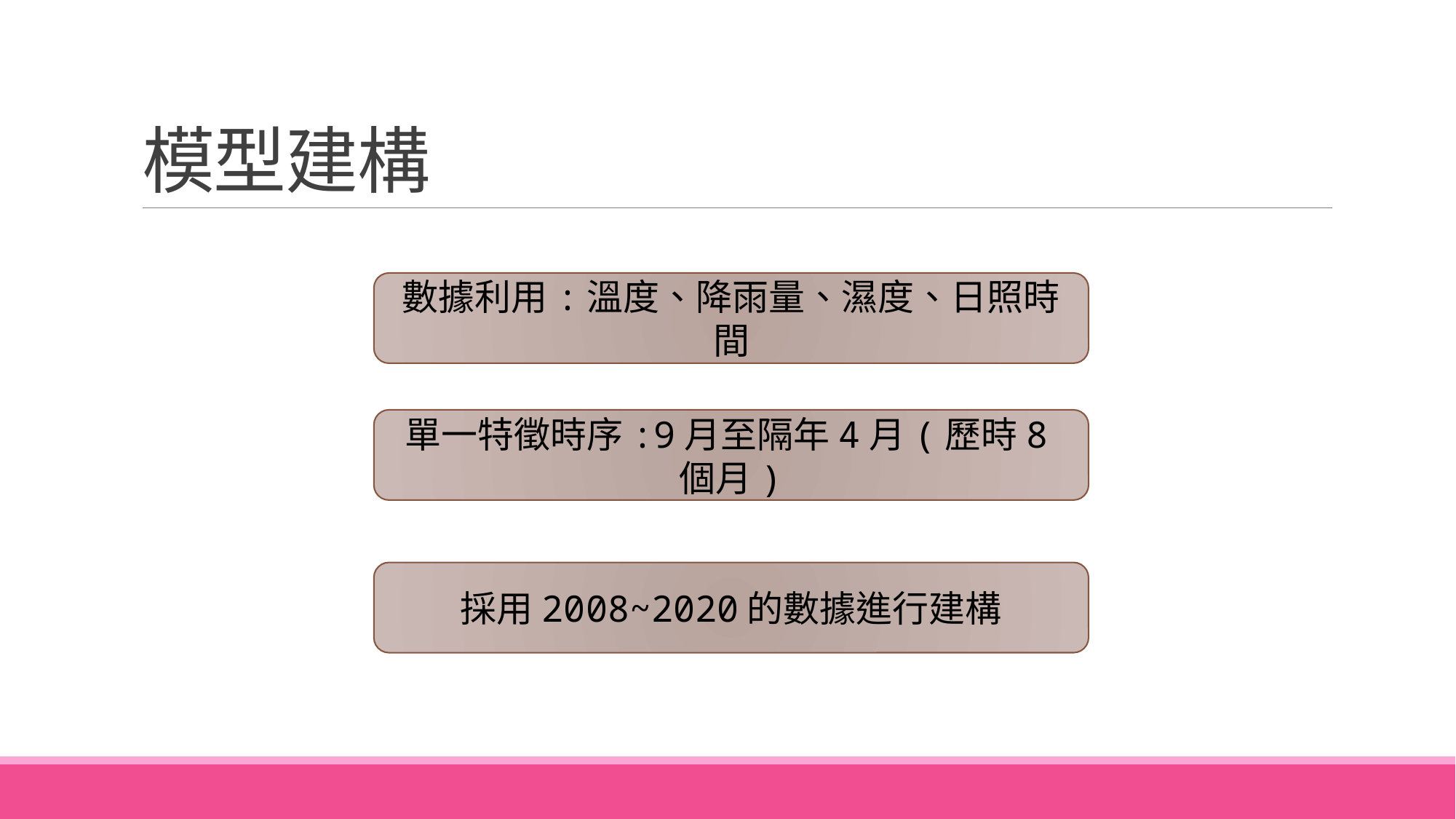

# 模型建構
數據利用:溫度、降雨量、濕度、日照時間
單一特徵時序:9月至隔年4月(歷時8個月)
採用2008~2020的數據進行建構